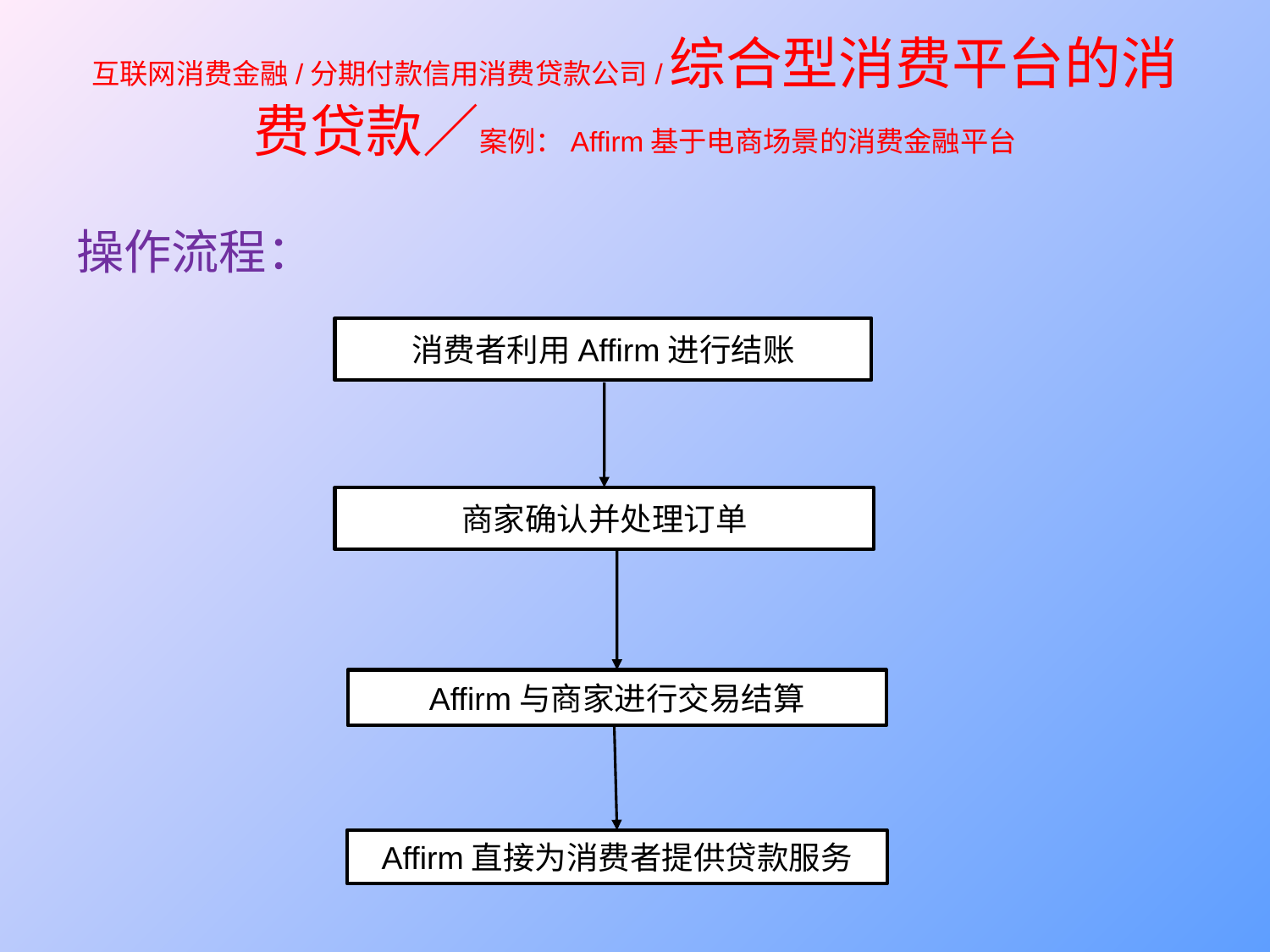

# 互联网消费金融/分期付款信用消费贷款公司/综合型消费平台的消费贷款／案例：Affirm基于电商场景的消费金融平台
操作流程：
消费者利用Affirm进行结账
商家确认并处理订单
Affirm与商家进行交易结算
Affirm直接为消费者提供贷款服务